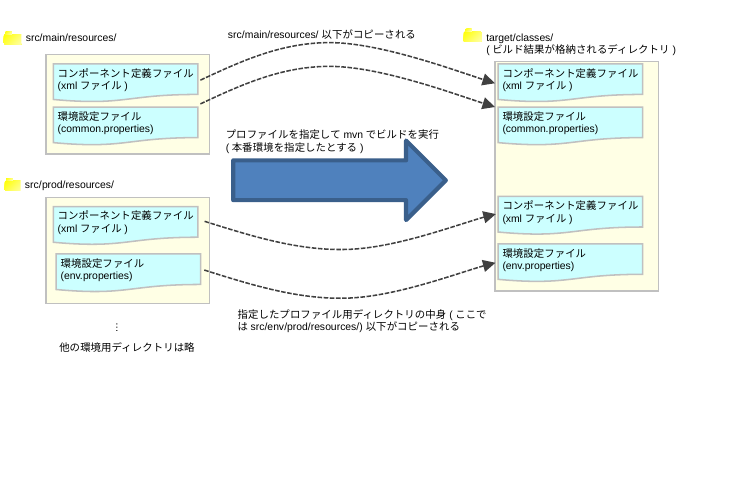

src/main/resources/以下がコピーされる
src/main/resources/
target/classes/
(ビルド結果が格納されるディレクトリ)

コンポーネント定義ファイル
(xmlファイル)
コンポーネント定義ファイル
(xmlファイル)

環境設定ファイル
(common.properties)
環境設定ファイル
(common.properties)
プロファイルを指定してmvnでビルドを実行
(本番環境を指定したとする)

src/prod/resources/

コンポーネント定義ファイル
(xmlファイル)

コンポーネント定義ファイル
(xmlファイル)

環境設定ファイル
(env.properties)
環境設定ファイル
(env.properties)

指定したプロファイル用ディレクトリの中身(ここではsrc/env/prod/resources/)以下がコピーされる
…
他の環境用ディレクトリは略